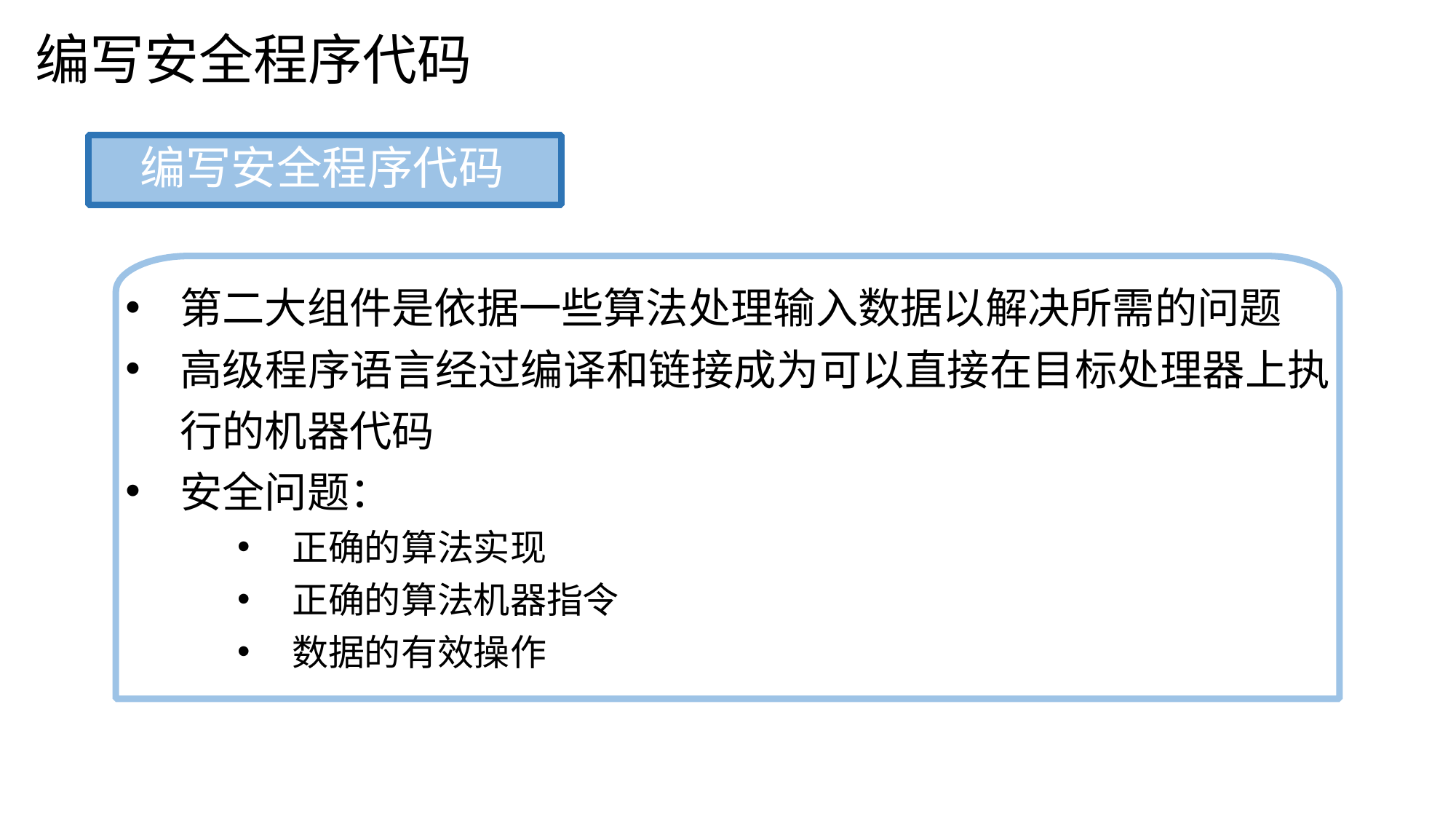

编写安全程序代码

编写安全程序代码
第二大组件是依据一些算法处理输入数据以解决所需的问题
高级程序语言经过编译和链接成为可以直接在目标处理器上执行的机器代码
安全问题：
正确的算法实现
正确的算法机器指令
数据的有效操作